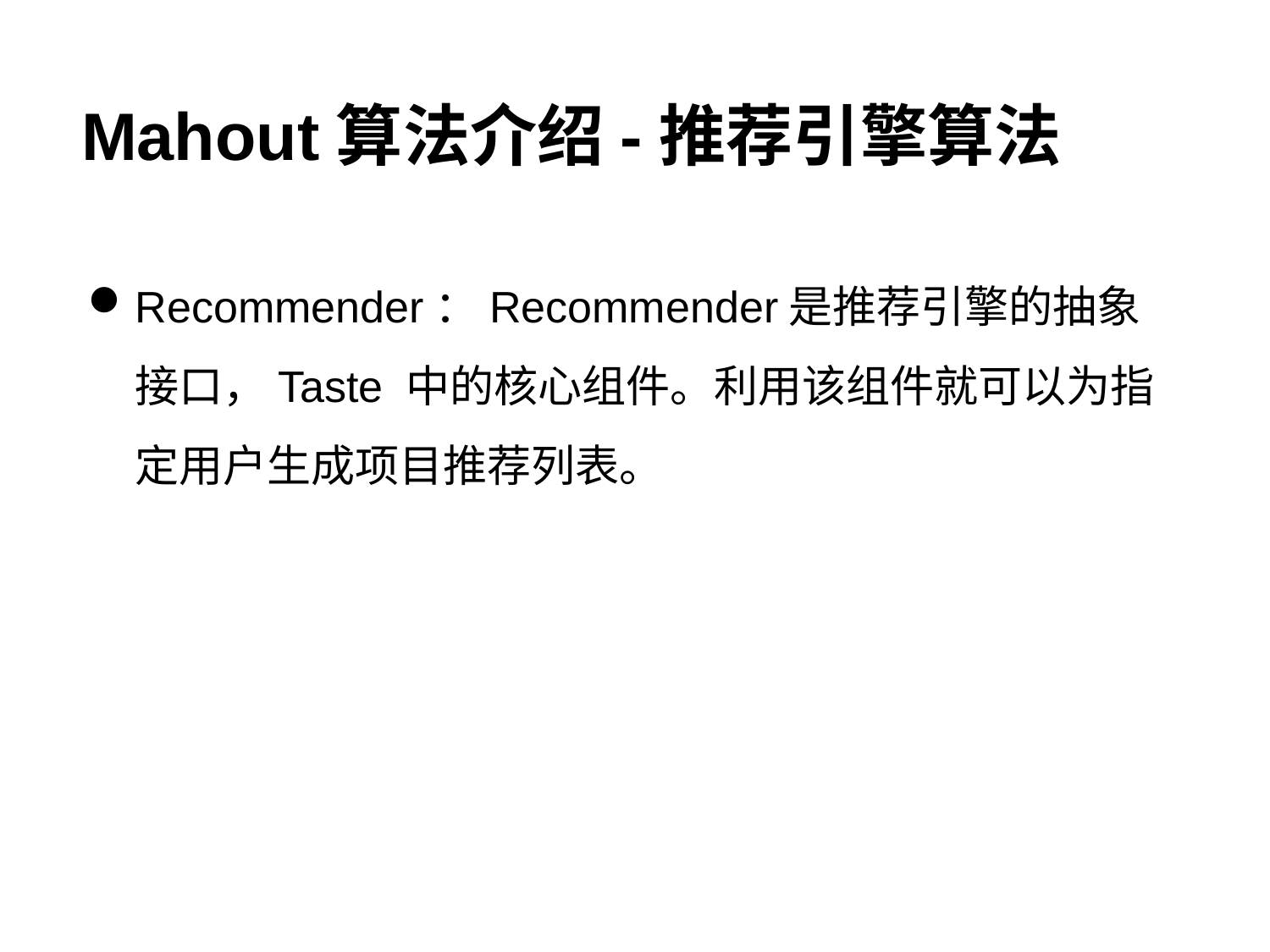

Mahout算法介绍-推荐引擎算法
Recommender：Recommender是推荐引擎的抽象接口，Taste 中的核心组件。利用该组件就可以为指定用户生成项目推荐列表。